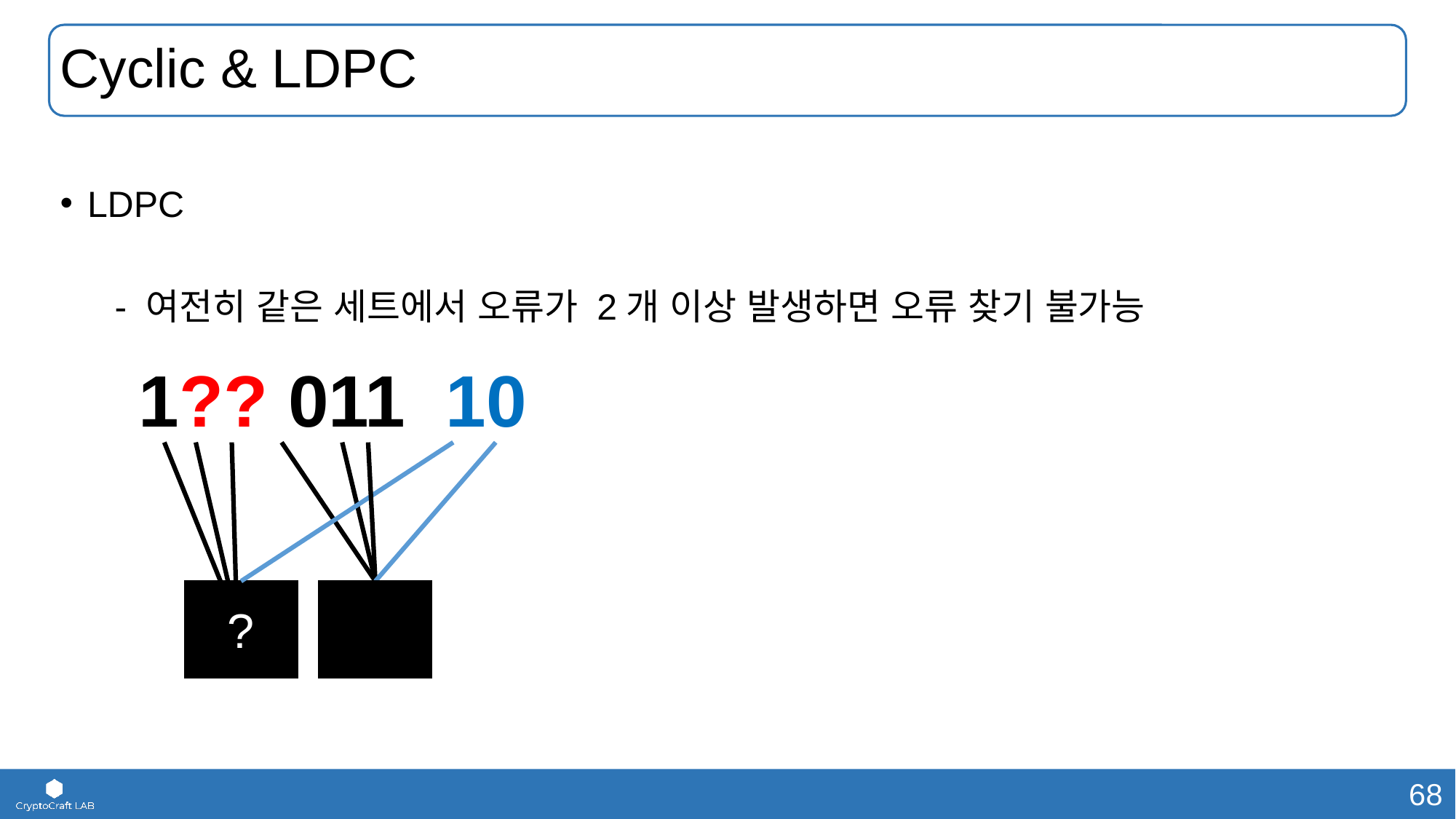

# Cyclic & LDPC
LDPC
- 여전히 같은 세트에서 오류가 2개 이상 발생하면 오류 찾기 불가능
1?? 011  10

?